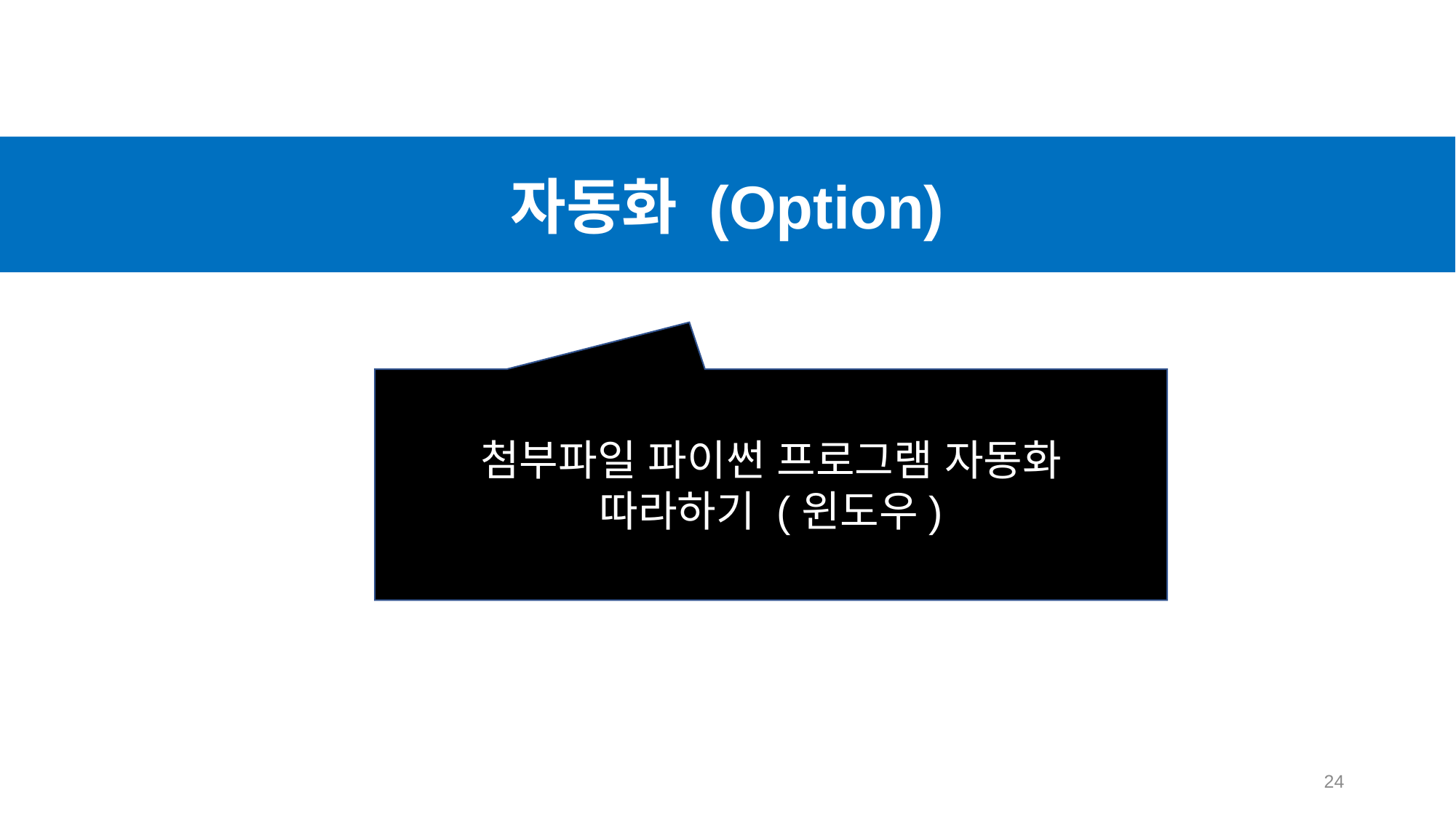

자동화 (Option)
첨부파일 파이썬 프로그램 자동화
따라하기 (윈도우)
24